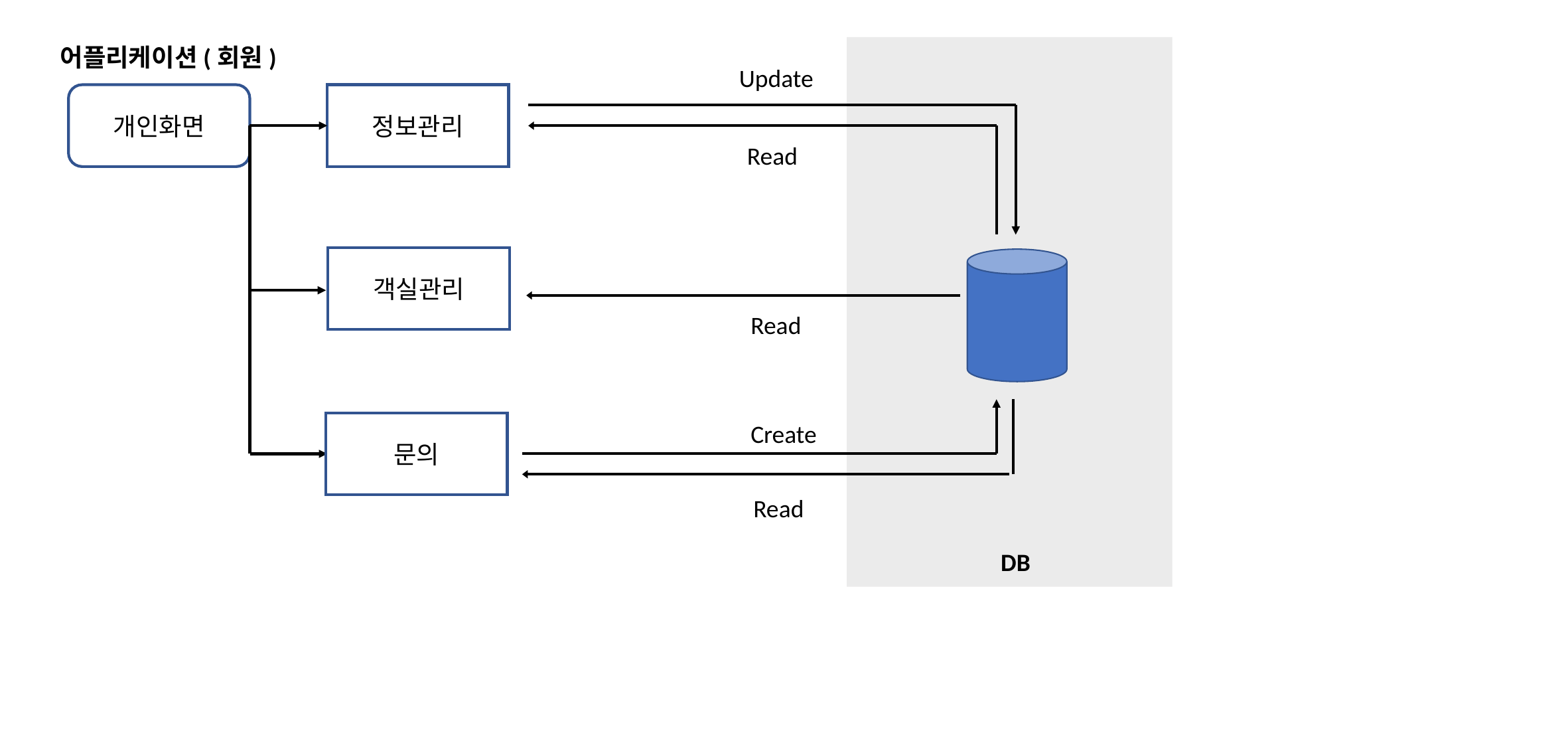

어플리케이션(회원)

Update
개인화면
정보관리
Read
객실관리

Read
문의
Create
Read
DB